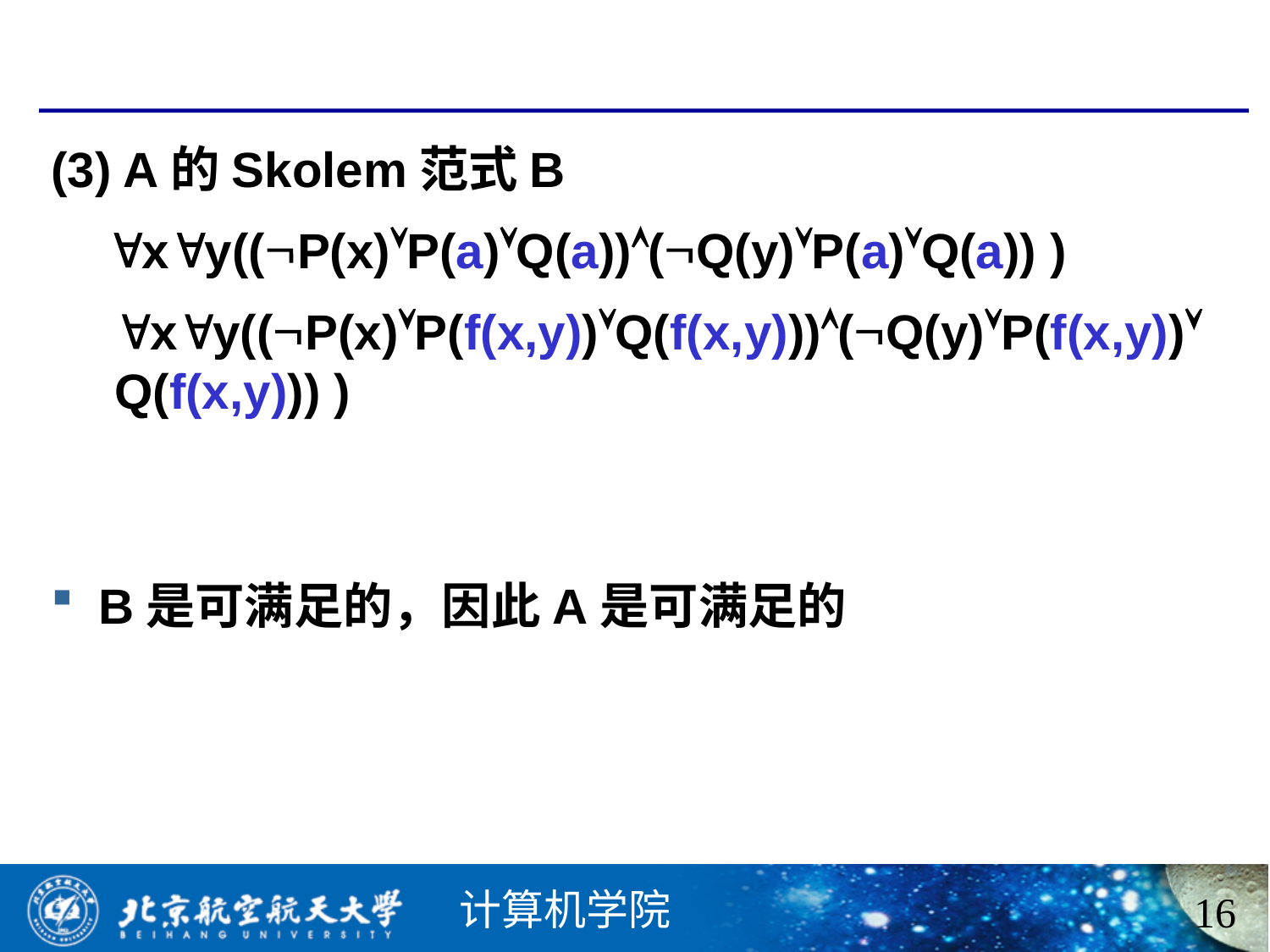

#
(3) A的Skolem范式B
∀x∀y((¬P(x)∨P(a)∨Q(a))∧(¬Q(y)∨P(a)∨Q(a)) )
∀x∀y((¬P(x)∨P(f(x,y))∨Q(f(x,y)))∧(¬Q(y)∨P(f(x,y))∨Q(f(x,y))) )

B是可满足的，因此A是可满足的